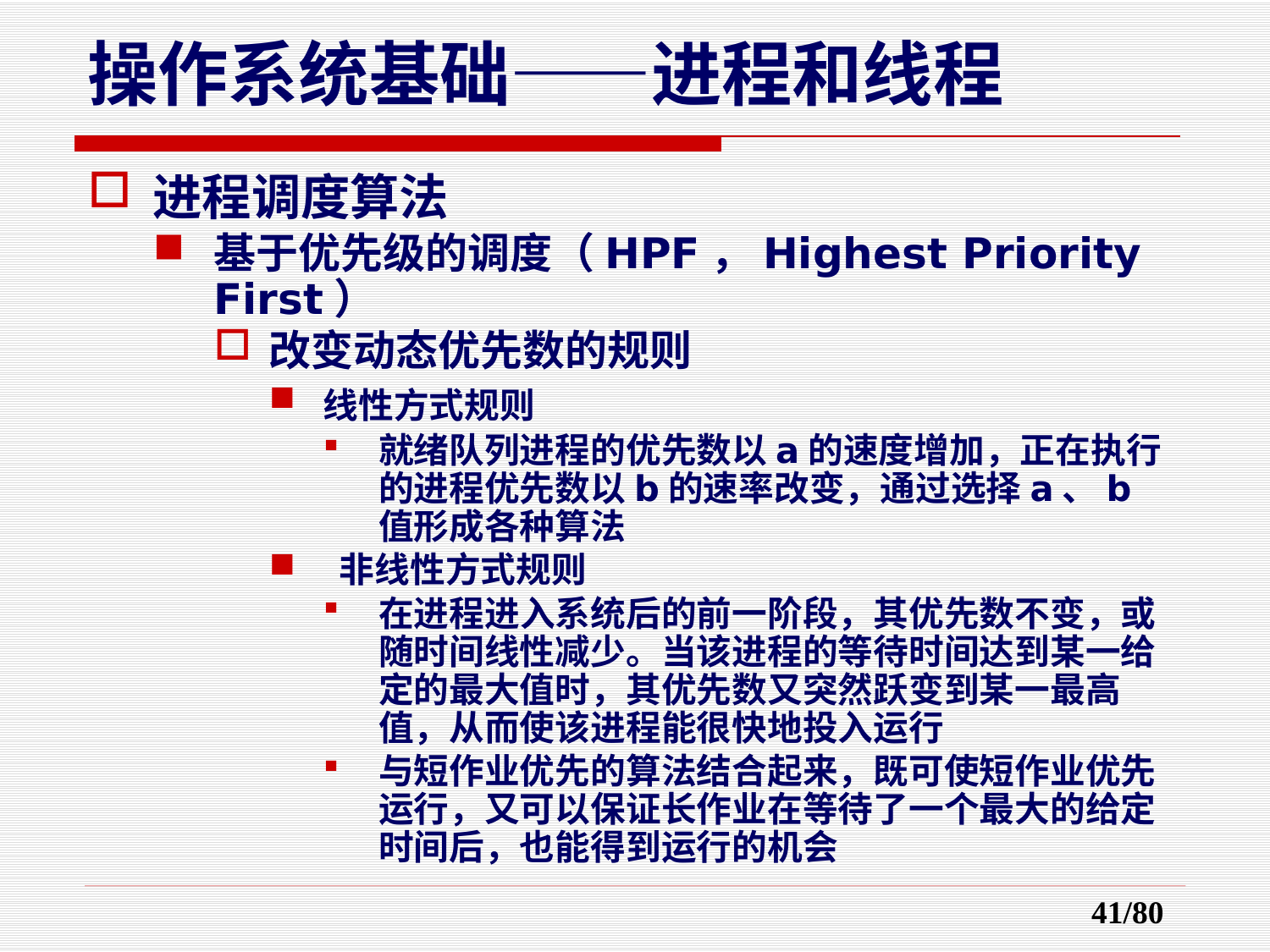

操作系统基础——进程和线程
进程调度算法
基于优先级的调度（HPF，Highest Priority First）
改变动态优先数的规则
线性方式规则
就绪队列进程的优先数以a的速度增加，正在执行的进程优先数以b的速率改变，通过选择a、b值形成各种算法
 非线性方式规则
在进程进入系统后的前一阶段，其优先数不变，或随时间线性减少。当该进程的等待时间达到某一给定的最大值时，其优先数又突然跃变到某一最高值，从而使该进程能很快地投入运行
与短作业优先的算法结合起来，既可使短作业优先运行，又可以保证长作业在等待了一个最大的给定时间后，也能得到运行的机会